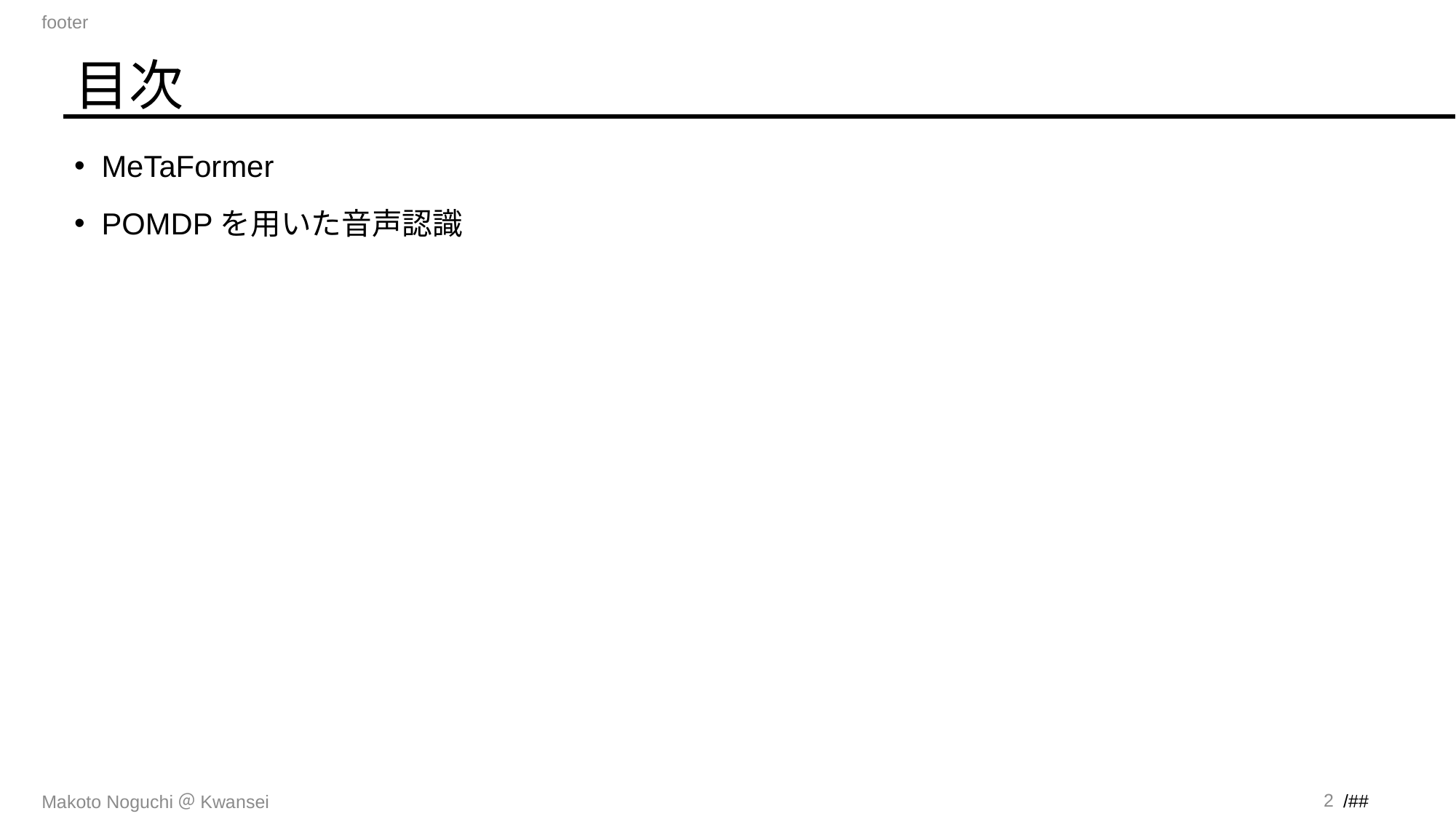

footer
# 目次
MeTaFormer
POMDPを用いた音声認識
2
Makoto Noguchi＠Kwansei